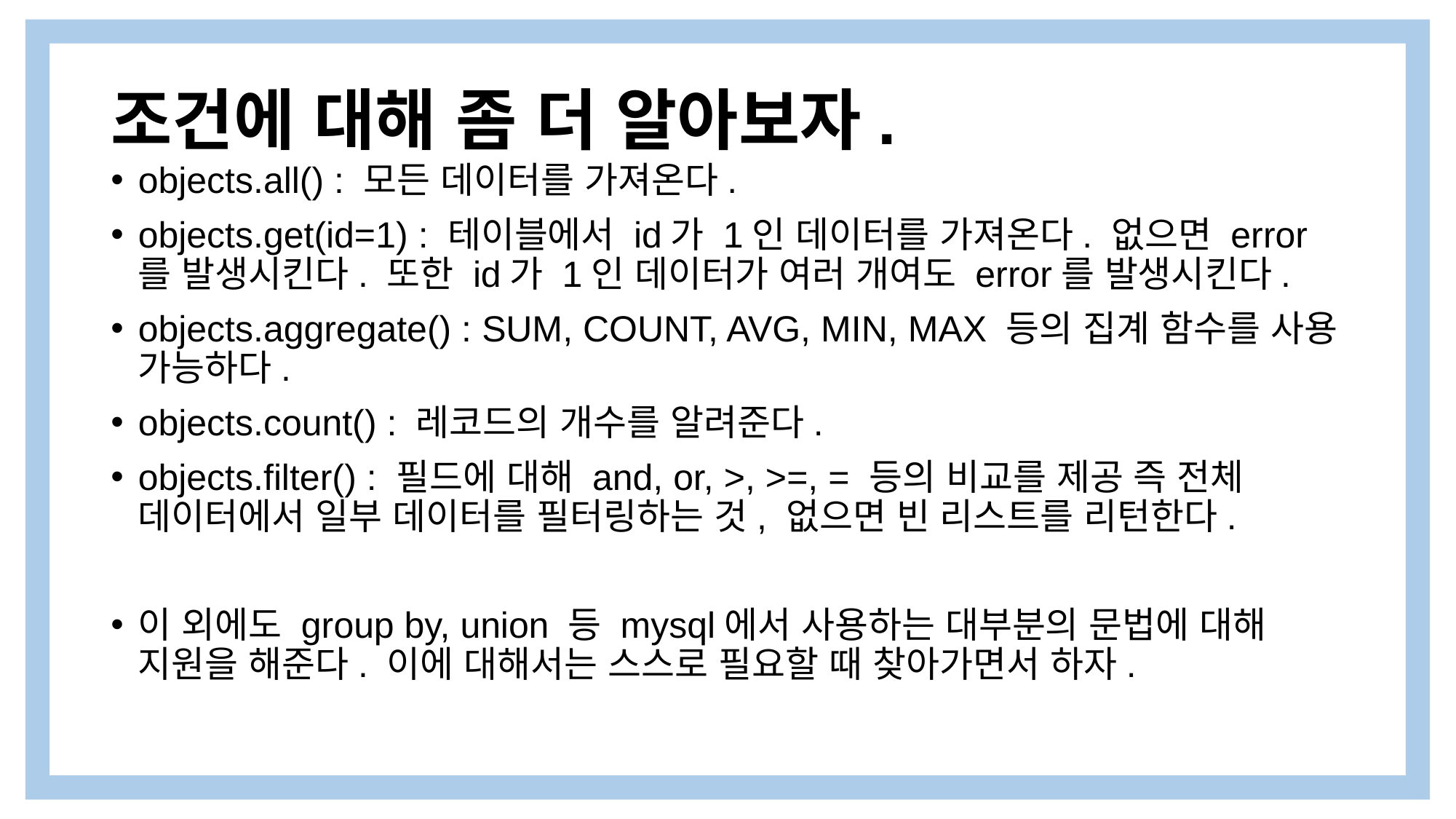

# 조건에 대해 좀 더 알아보자.
objects.all() : 모든 데이터를 가져온다.
objects.get(id=1) : 테이블에서 id가 1인 데이터를 가져온다. 없으면 error를 발생시킨다. 또한 id가 1인 데이터가 여러 개여도 error를 발생시킨다.
objects.aggregate() : SUM, COUNT, AVG, MIN, MAX 등의 집계 함수를 사용 가능하다.
objects.count() : 레코드의 개수를 알려준다.
objects.filter() : 필드에 대해 and, or, >, >=, = 등의 비교를 제공 즉 전체 데이터에서 일부 데이터를 필터링하는 것, 없으면 빈 리스트를 리턴한다.

이 외에도 group by, union 등 mysql에서 사용하는 대부분의 문법에 대해 지원을 해준다. 이에 대해서는 스스로 필요할 때 찾아가면서 하자.